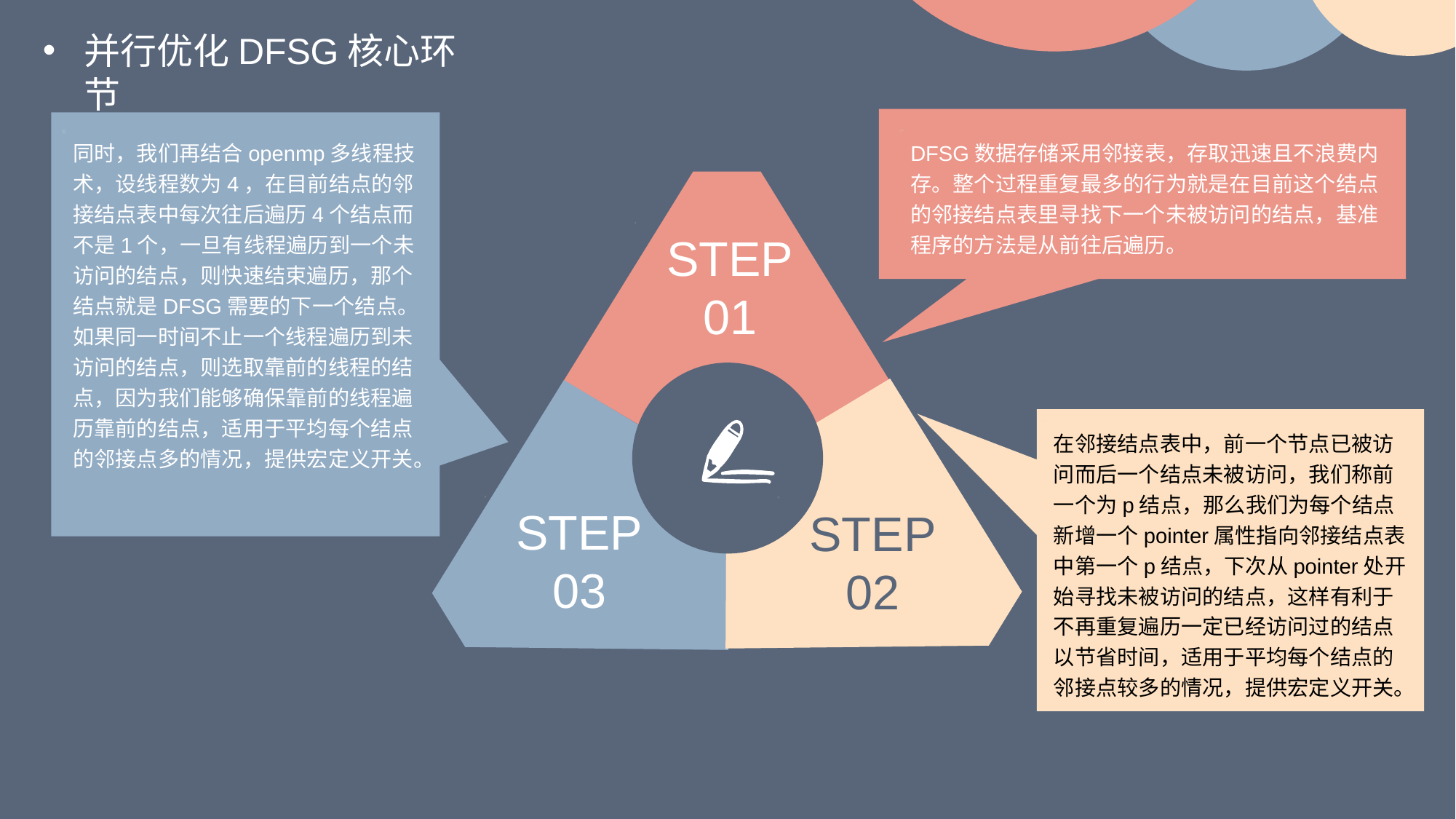

并行优化DFSG核心环节

同时，我们再结合openmp多线程技术，设线程数为4，在目前结点的邻接结点表中每次往后遍历4个结点而不是1个，一旦有线程遍历到一个未访问的结点，则快速结束遍历，那个结点就是DFSG需要的下一个结点。如果同一时间不止一个线程遍历到未访问的结点，则选取靠前的线程的结点，因为我们能够确保靠前的线程遍历靠前的结点，适用于平均每个结点的邻接点多的情况，提供宏定义开关。
DFSG数据存储采用邻接表，存取迅速且不浪费内存。整个过程重复最多的行为就是在目前这个结点的邻接结点表里寻找下一个未被访问的结点，基准程序的方法是从前往后遍历。

STEP
01

在邻接结点表中，前一个节点已被访问而后一个结点未被访问，我们称前一个为p结点，那么我们为每个结点新增一个pointer属性指向邻接结点表中第一个p结点，下次从pointer处开始寻找未被访问的结点，这样有利于不再重复遍历一定已经访问过的结点以节省时间，适用于平均每个结点的邻接点较多的情况，提供宏定义开关。

STEP
03
STEP
02